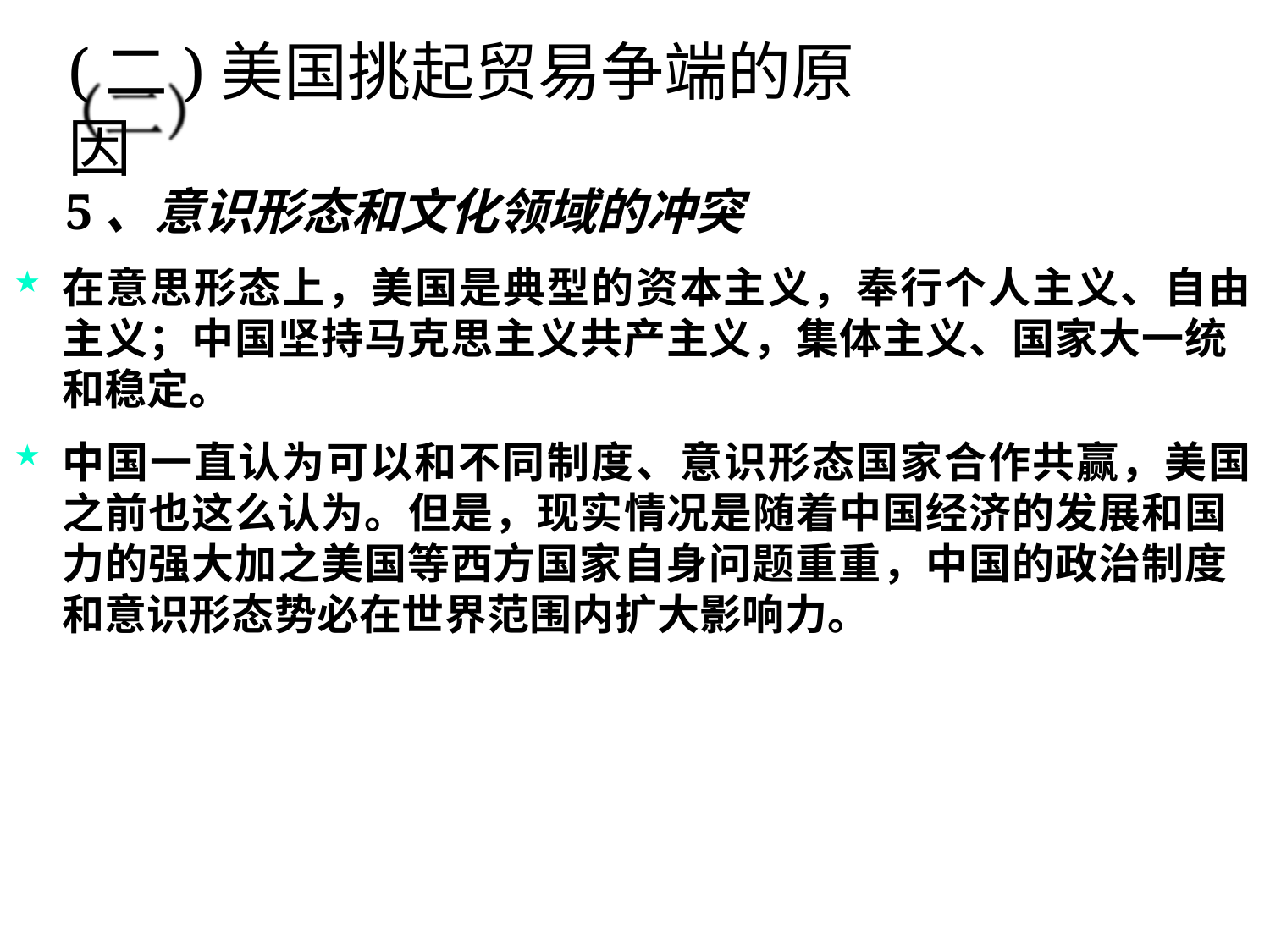

# (二)美国挑起贸易争端的原因
5、意识形态和文化领域的冲突
在意思形态上，美国是典型的资本主义，奉行个人主义、自由 主义；中国坚持马克思主义共产主义，集体主义、国家大一统 和稳定。
中国一直认为可以和不同制度、意识形态国家合作共赢，美国 之前也这么认为。但是，现实情况是随着中国经济的发展和国 力的强大加之美国等西方国家自身问题重重，中国的政治制度 和意识形态势必在世界范围内扩大影响力。